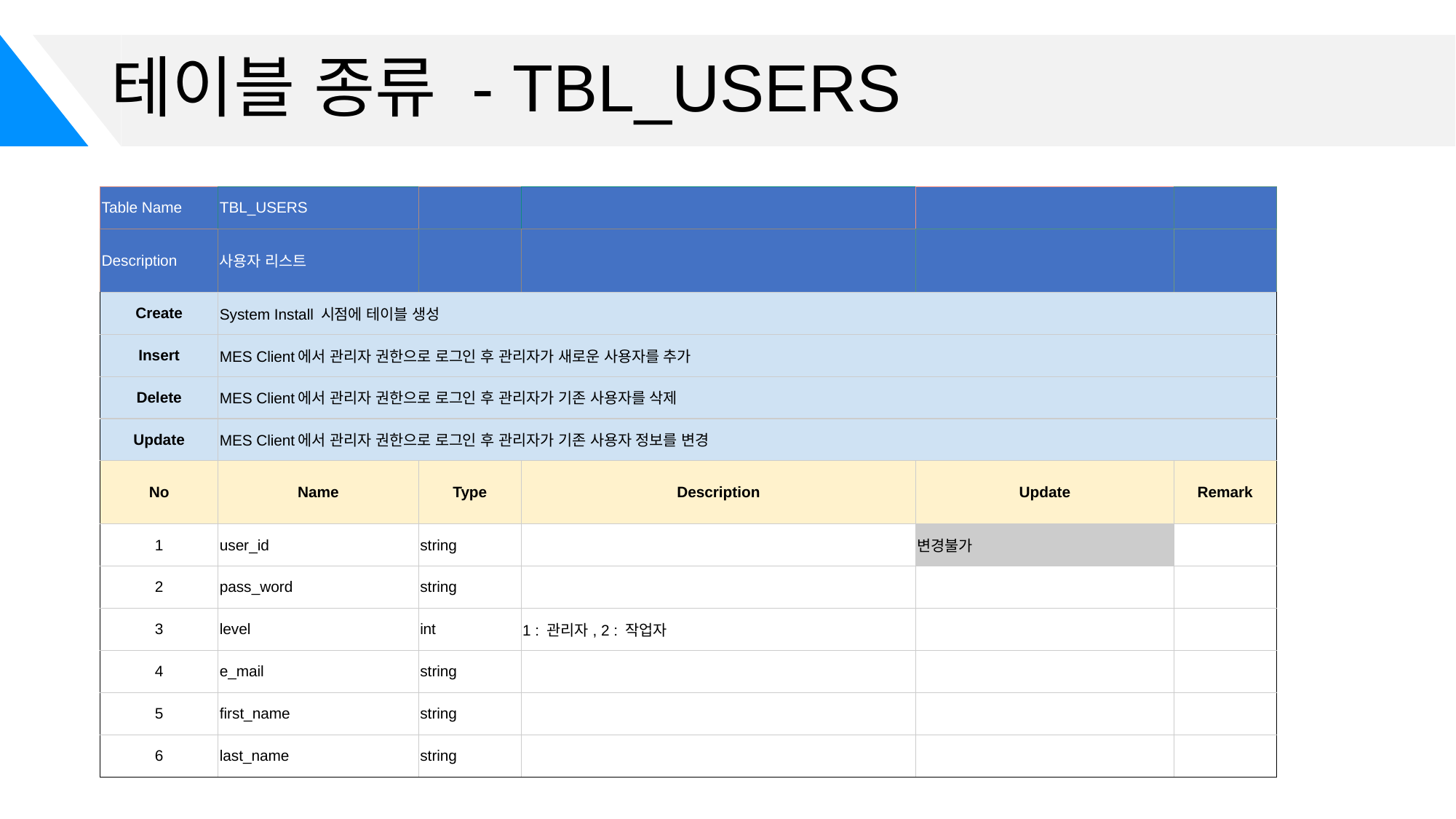

# 테이블 종류 - TBL_USERS

| Table Name | TBL\_USERS |  |  |  |  |
| --- | --- | --- | --- | --- | --- |
| Description | 사용자 리스트 |  |  |  |  |
| Create | System Install 시점에 테이블 생성 |  |  |  |  |
| Insert | MES Client에서 관리자 권한으로 로그인 후 관리자가 새로운 사용자를 추가 |  |  |  |  |
| Delete | MES Client에서 관리자 권한으로 로그인 후 관리자가 기존 사용자를 삭제 |  |  |  |  |
| Update | MES Client에서 관리자 권한으로 로그인 후 관리자가 기존 사용자 정보를 변경 |  |  |  |  |
| No | Name | Type | Description | Update | Remark |
| 1 | user\_id | string |  | 변경불가 |  |
| 2 | pass\_word | string |  |  |  |
| 3 | level | int | 1 : 관리자, 2 : 작업자 |  |  |
| 4 | e\_mail | string |  |  |  |
| 5 | first\_name | string |  |  |  |
| 6 | last\_name | string |  |  |  |